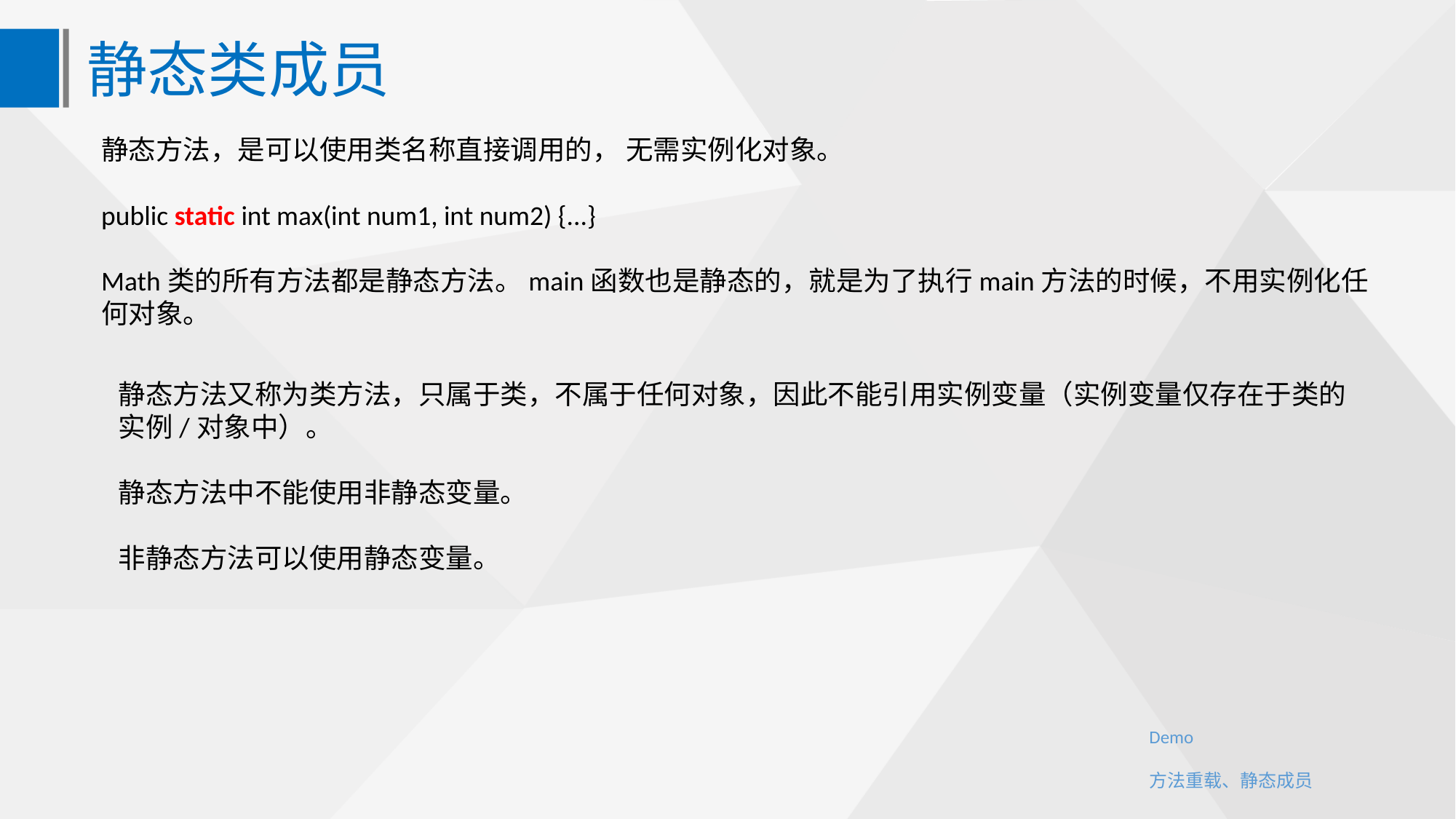

静态类成员

静态方法，是可以使用类名称直接调用的， 无需实例化对象。

public static int max(int num1, int num2) {...}

Math类的所有方法都是静态方法。main函数也是静态的，就是为了执行main方法的时候，不用实例化任何对象。
静态方法又称为类方法，只属于类，不属于任何对象，因此不能引用实例变量（实例变量仅存在于类的实例/对象中）。

静态方法中不能使用非静态变量。

非静态方法可以使用静态变量。
Demo

方法重载、静态成员